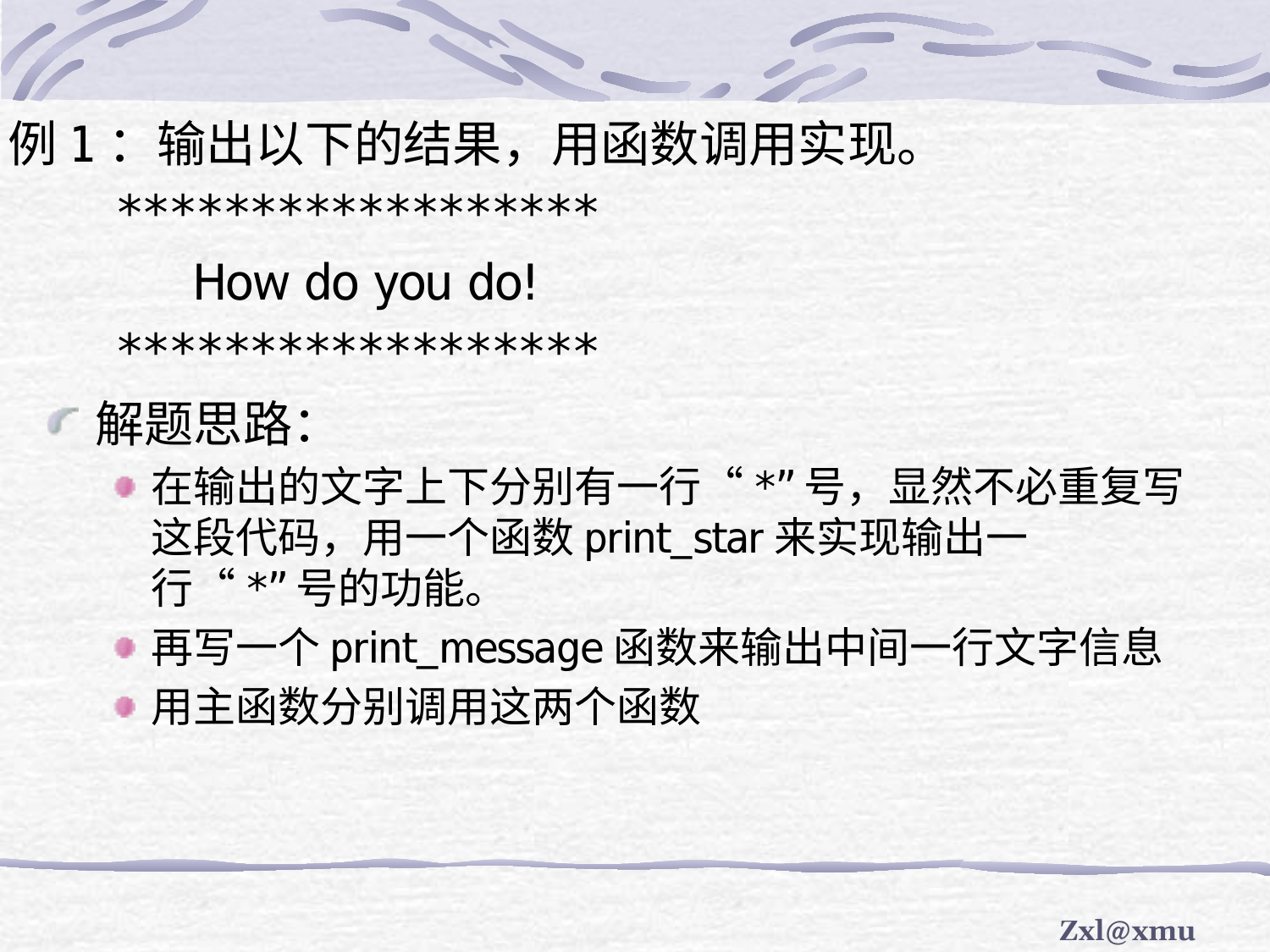

例1：输出以下的结果，用函数调用实现。
       ******************
            How do you do!
       ******************
解题思路：
在输出的文字上下分别有一行“*”号，显然不必重复写这段代码，用一个函数print_star来实现输出一行“*”号的功能。
再写一个print_message函数来输出中间一行文字信息
用主函数分别调用这两个函数